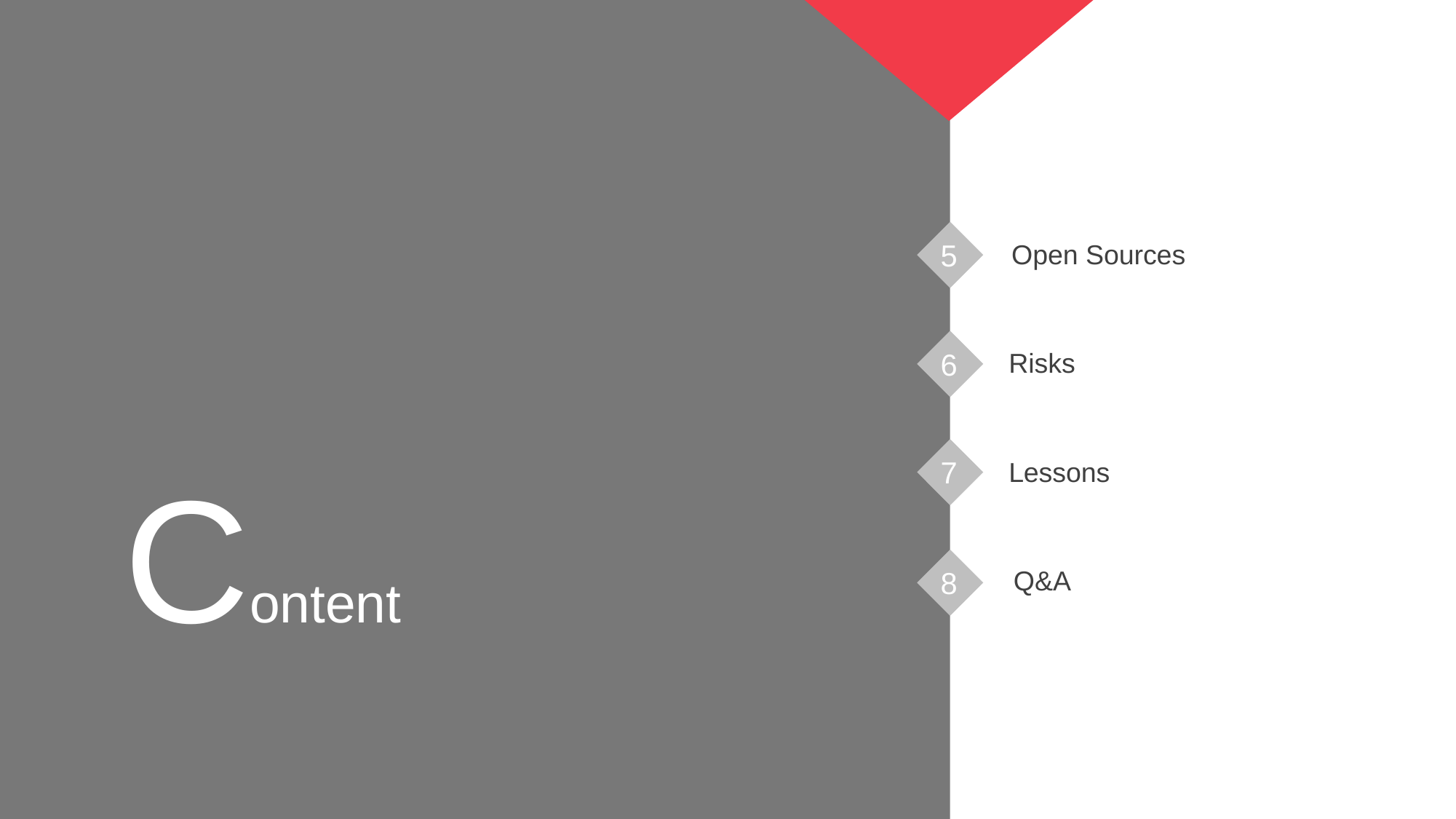

5
Open Sources

6
Risks

Content
7
Lessons

Q&A
8
10th 지원자 책쟁이